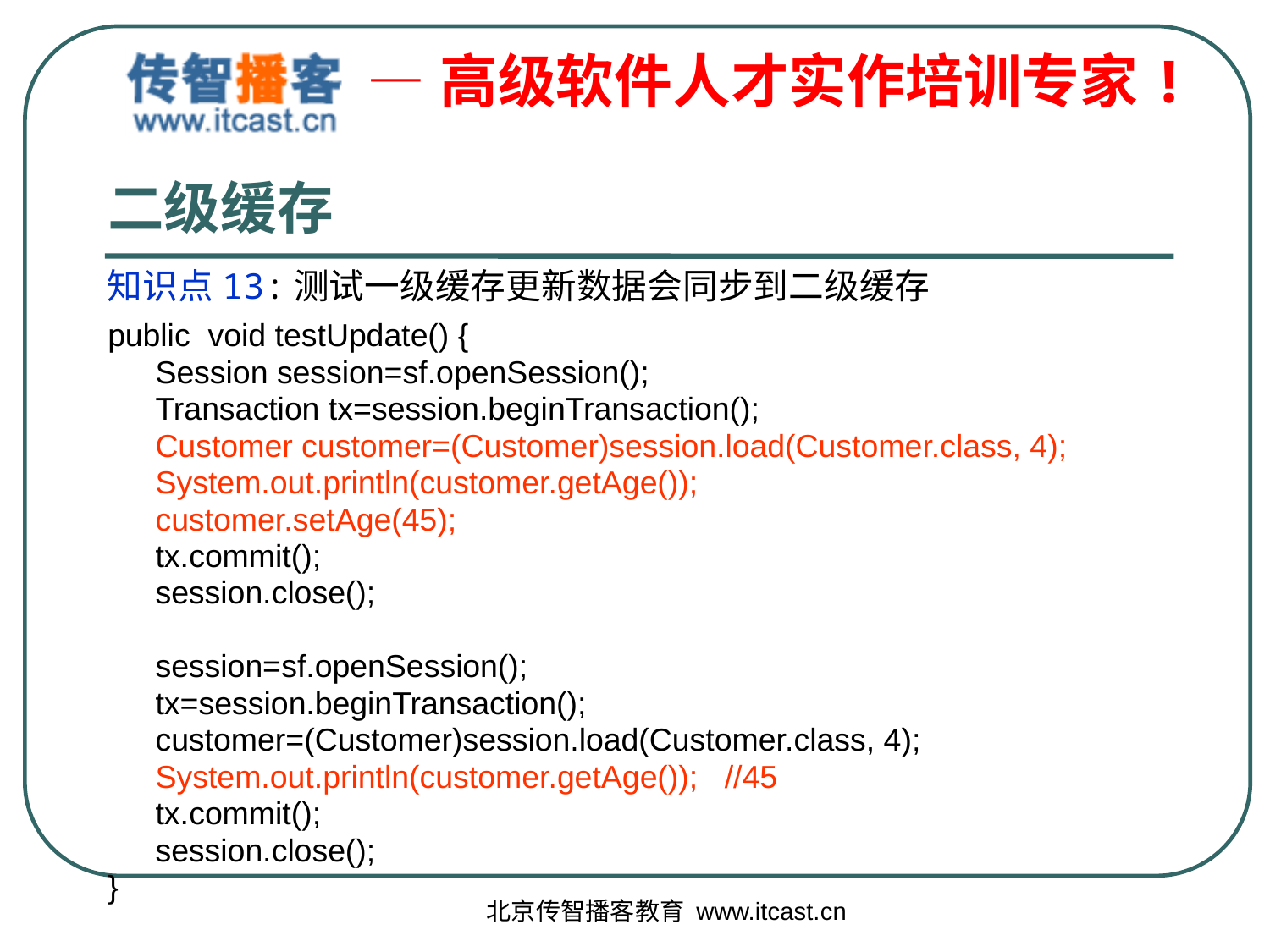

# 二级缓存
知识点13:测试一级缓存更新数据会同步到二级缓存
public  void testUpdate() {
	Session session=sf.openSession();
	Transaction tx=session.beginTransaction();
	Customer customer=(Customer)session.load(Customer.class, 4);
	System.out.println(customer.getAge());
	customer.setAge(45);
	tx.commit();
	session.close();

	session=sf.openSession();
	tx=session.beginTransaction();
	customer=(Customer)session.load(Customer.class, 4);
	System.out.println(customer.getAge());   //45
	tx.commit();
	session.close();
}
北京传智播客教育 www.itcast.cn